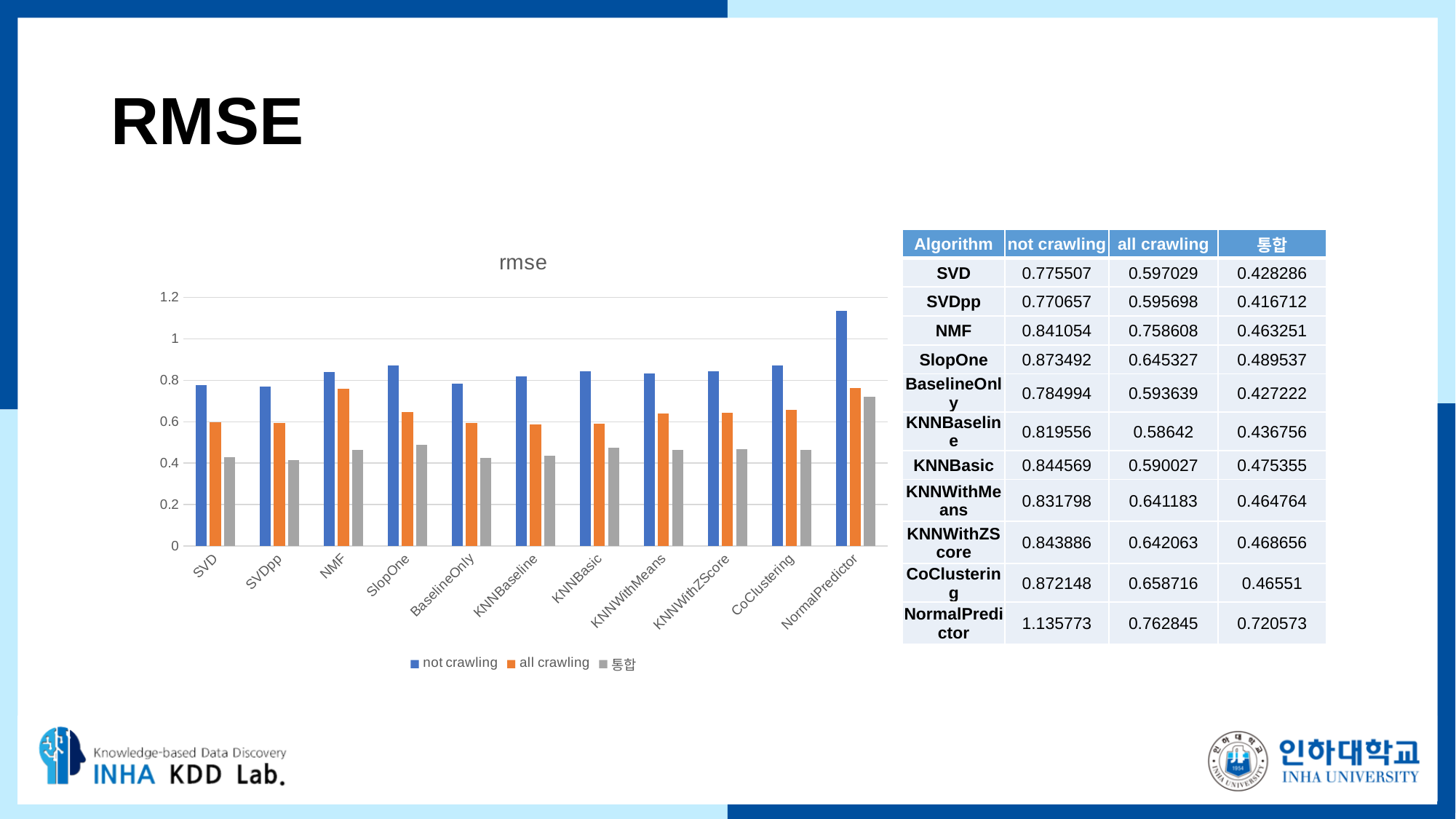

# RMSE

### Chart: rmse

| Category | not crawling | all crawling | 통합 |
|---|---|---|---|
| SVD | 0.775507 | 0.597029 | 0.428286 |
| SVDpp | 0.770657 | 0.595698 | 0.416712 |
| NMF | 0.841054 | 0.758608 | 0.463251 |
| SlopOne | 0.873492 | 0.645327 | 0.489537 |
| BaselineOnly | 0.784994 | 0.593639 | 0.427222 |
| KNNBaseline | 0.819556 | 0.58642 | 0.436756 |
| KNNBasic | 0.844569 | 0.590027 | 0.475355 |
| KNNWithMeans | 0.831798 | 0.641183 | 0.464764 |
| KNNWithZScore | 0.843886 | 0.642063 | 0.468656 |
| CoClustering | 0.872148 | 0.658716 | 0.46551 |
| NormalPredictor | 1.135773 | 0.762845 | 0.720573 |
| Algorithm | not crawling | all crawling | 통합 |
| --- | --- | --- | --- |
| SVD | 0.775507 | 0.597029 | 0.428286 |
| SVDpp | 0.770657 | 0.595698 | 0.416712 |
| NMF | 0.841054 | 0.758608 | 0.463251 |
| SlopOne | 0.873492 | 0.645327 | 0.489537 |
| BaselineOnly | 0.784994 | 0.593639 | 0.427222 |
| KNNBaseline | 0.819556 | 0.58642 | 0.436756 |
| KNNBasic | 0.844569 | 0.590027 | 0.475355 |
| KNNWithMeans | 0.831798 | 0.641183 | 0.464764 |
| KNNWithZScore | 0.843886 | 0.642063 | 0.468656 |
| CoClustering | 0.872148 | 0.658716 | 0.46551 |
| NormalPredictor | 1.135773 | 0.762845 | 0.720573 |
11